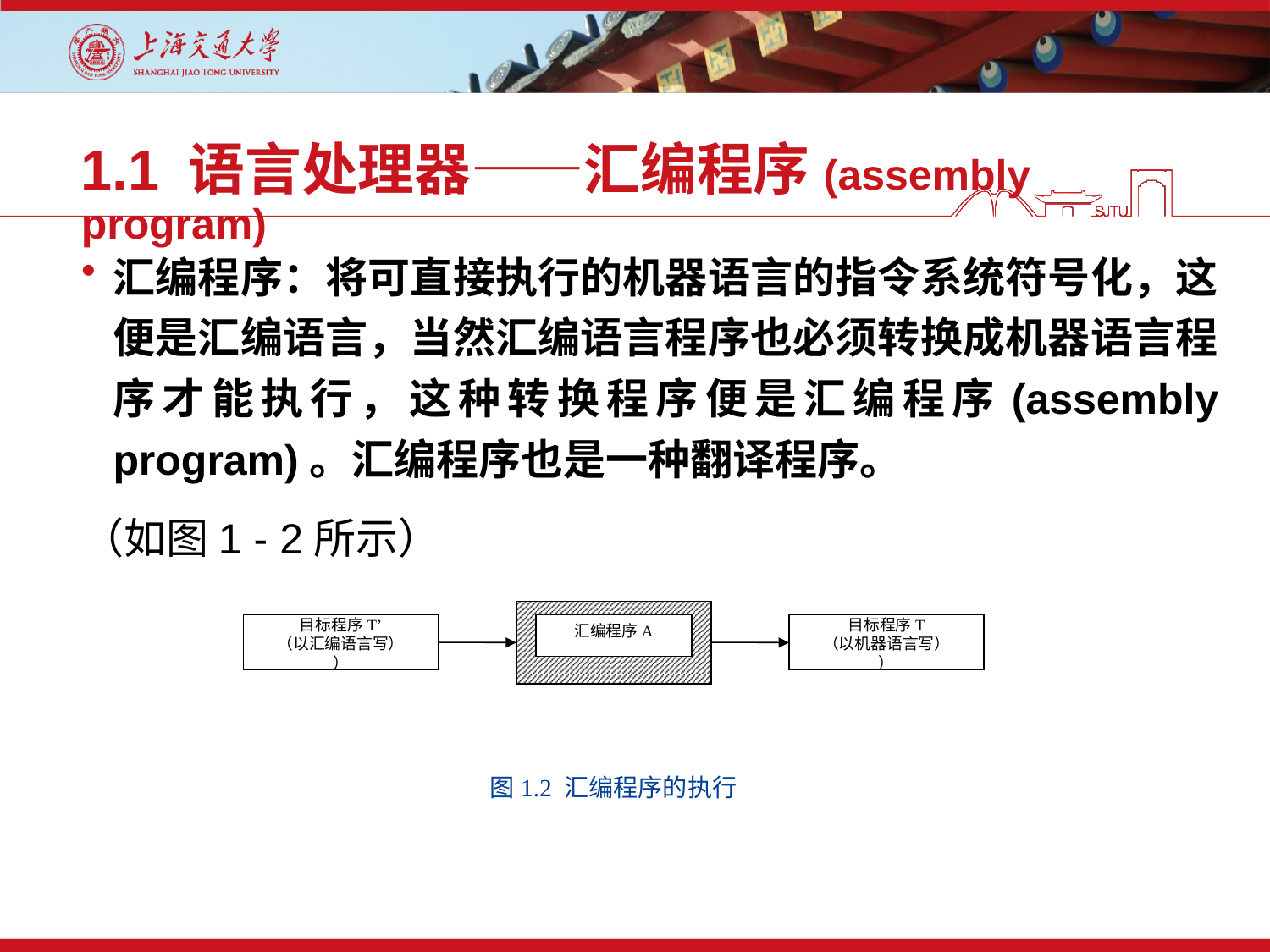

# 1.1 语言处理器——汇编程序(assembly program)
汇编程序：将可直接执行的机器语言的指令系统符号化，这便是汇编语言，当然汇编语言程序也必须转换成机器语言程序才能执行，这种转换程序便是汇编程序(assembly program)。汇编程序也是一种翻译程序。
（如图1 - 2所示）

计算机
目标程序T’
（以汇编语言写）
）
汇编程序A
目标程序T
（以机器语言写）
）

图1.2 汇编程序的执行